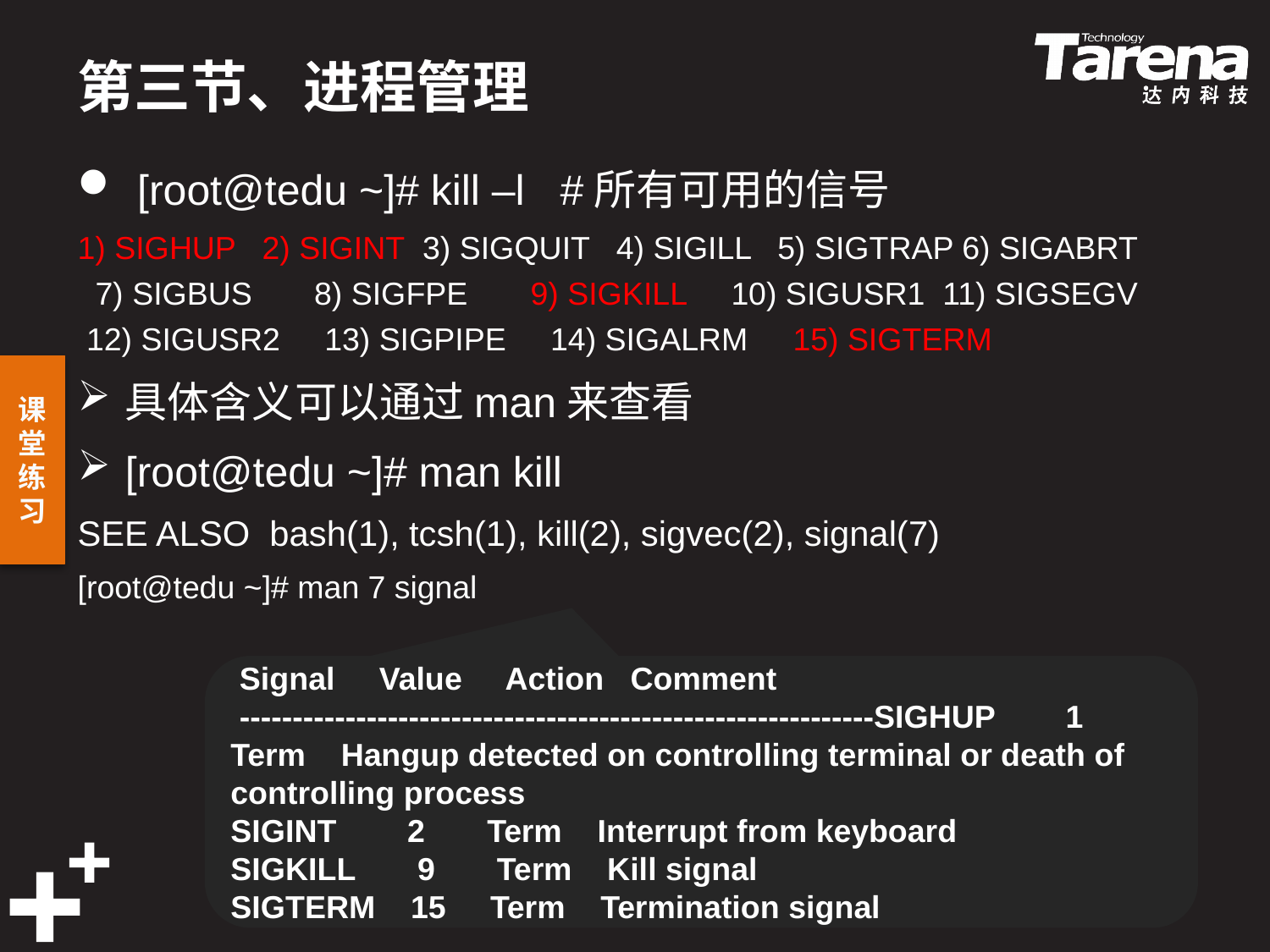

# 第三节、进程管理
 [root@tedu ~]# kill –l   #所有可用的信号
1) SIGHUP   2) SIGINT  3) SIGQUIT   4) SIGILL   5) SIGTRAP 6) SIGABRT      7) SIGBUS       8) SIGFPE       9) SIGKILL     10) SIGUSR1  11) SIGSEGV     12) SIGUSR2     13) SIGPIPE     14) SIGALRM     15) SIGTERM
具体含义可以通过man来查看
[root@tedu ~]# man kill
SEE ALSO  bash(1), tcsh(1), kill(2), sigvec(2), signal(7)
[root@tedu ~]# man 7 signal



 Signal     Value     Action   Comment
 ------------------------------------------------------------SIGHUP        1      Term    Hangup detected on controlling terminal or death of controlling process
SIGINT        2       Term    Interrupt from keyboard
SIGKILL       9       Term    Kill signal
SIGTERM    15     Term    Termination signal